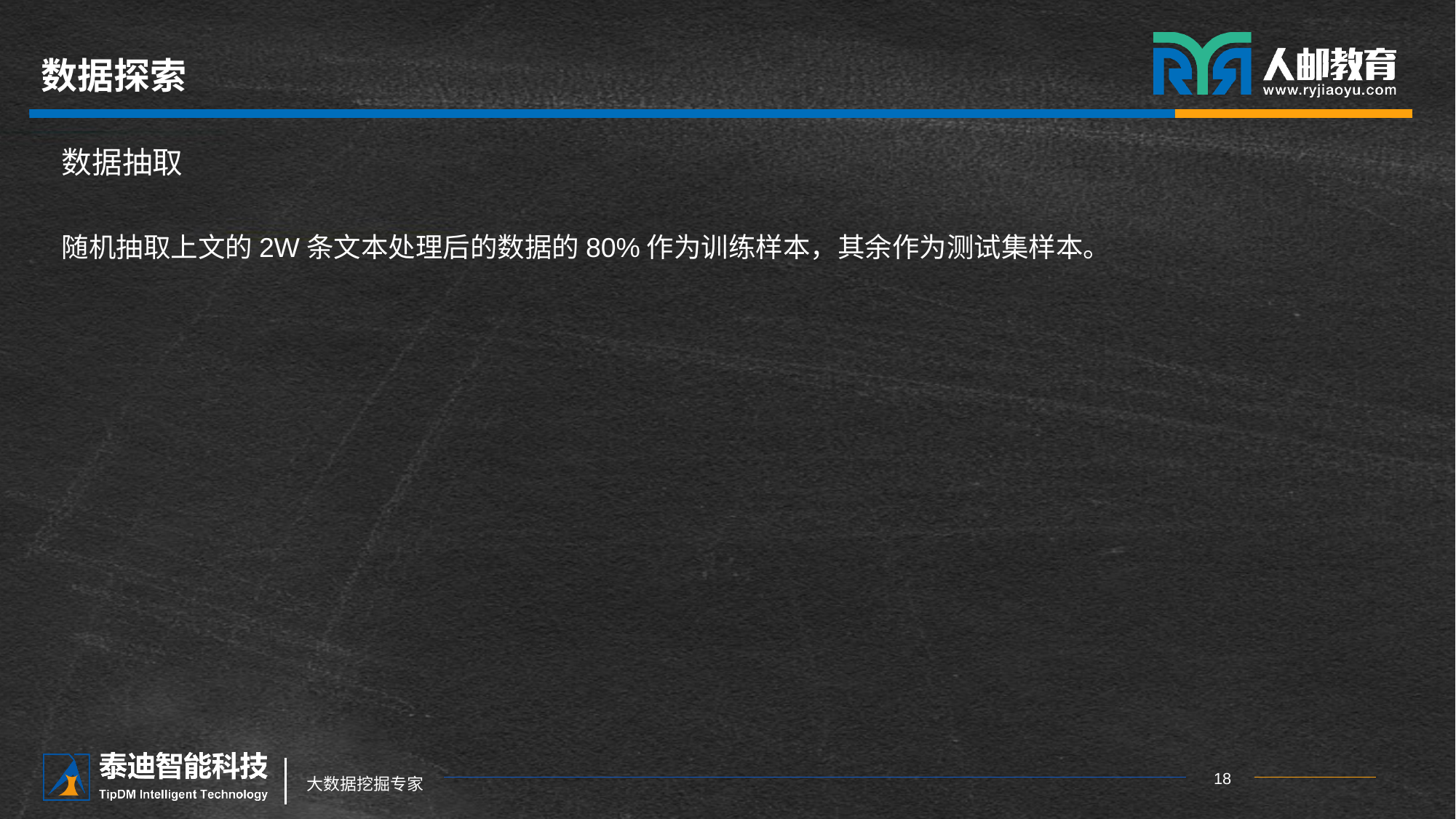

# 数据探索
数据抽取
随机抽取上文的2W条文本处理后的数据的80%作为训练样本，其余作为测试集样本。